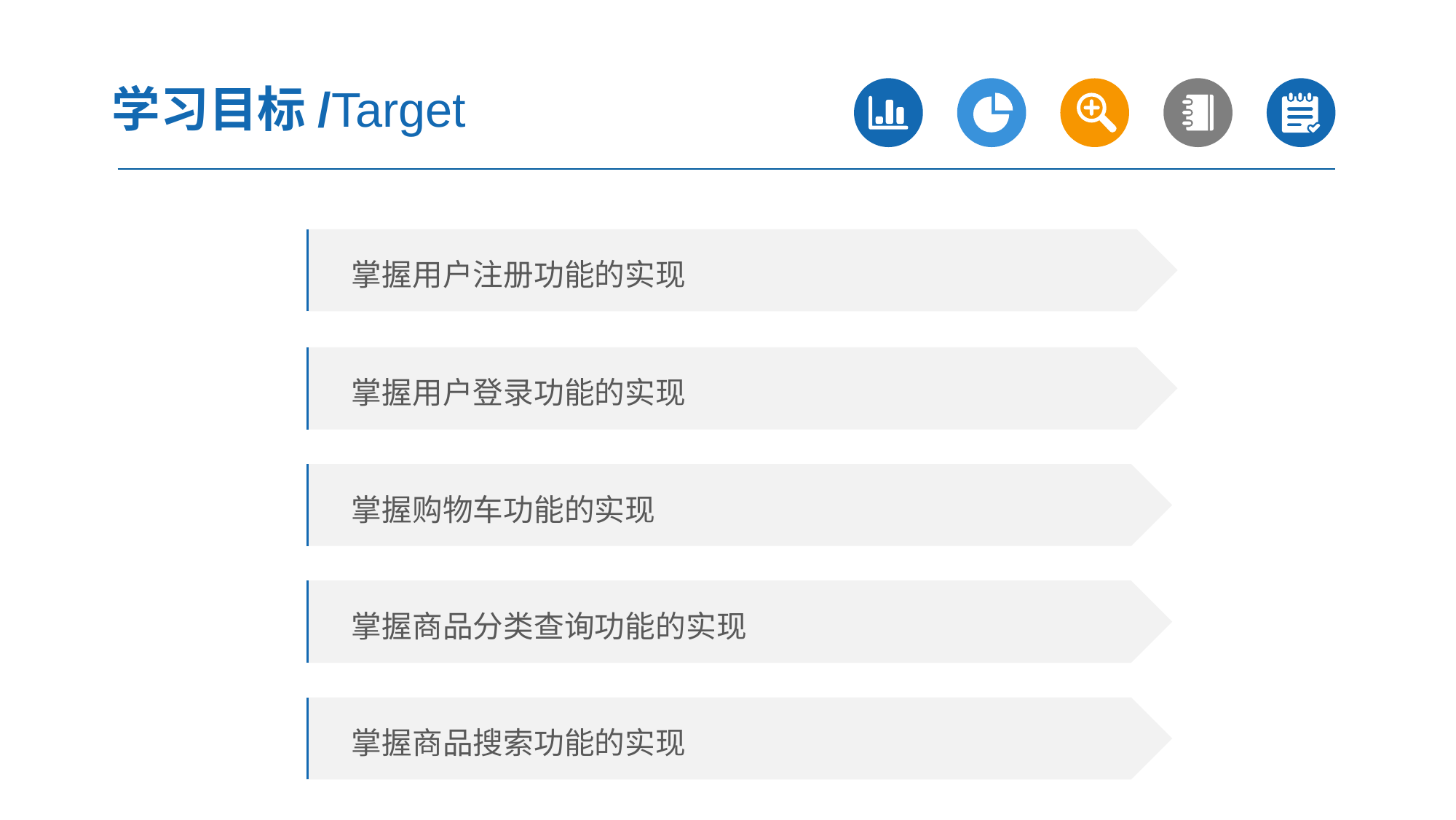

学习目标/Target

    掌握用户注册功能的实现
    掌握用户登录功能的实现

    掌握购物车功能的实现

    掌握商品分类查询功能的实现

    掌握商品搜索功能的实现